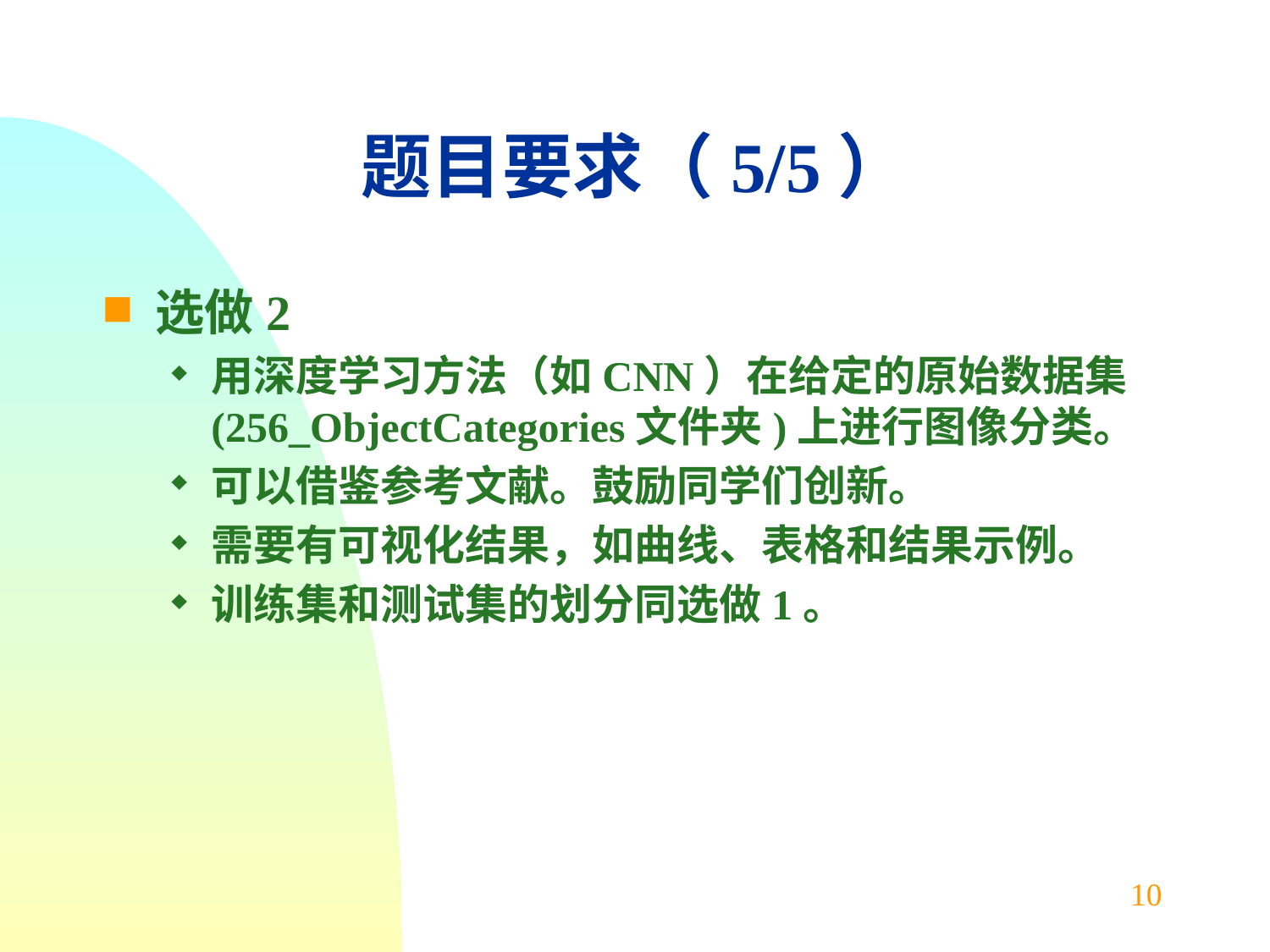

# 题目要求（5/5）
选做2
用深度学习方法（如CNN）在给定的原始数据集(256_ObjectCategories文件夹)上进行图像分类。
可以借鉴参考文献。鼓励同学们创新。
需要有可视化结果，如曲线、表格和结果示例。
训练集和测试集的划分同选做1。
10